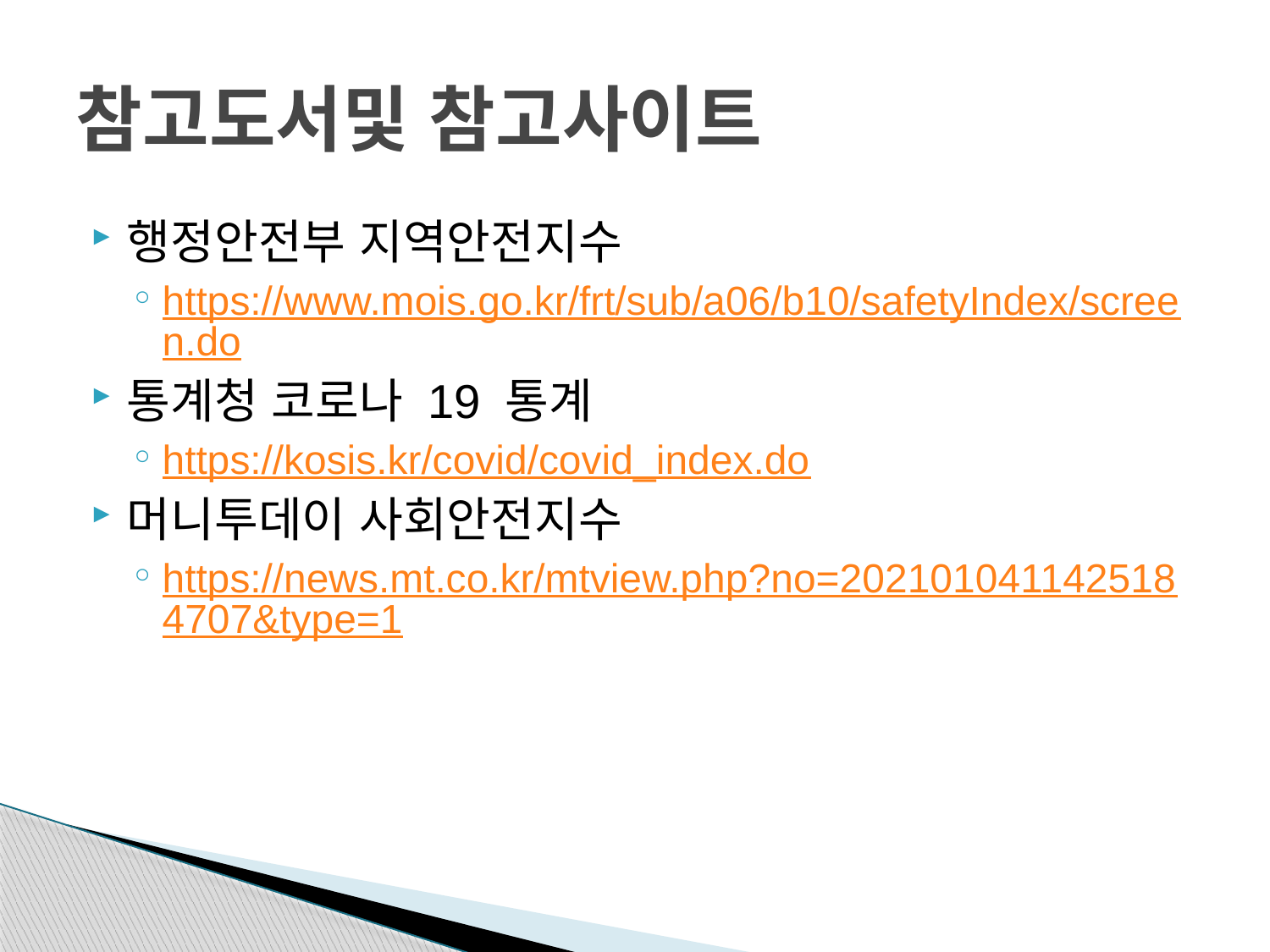

# 참고도서및 참고사이트
행정안전부 지역안전지수
https://www.mois.go.kr/frt/sub/a06/b10/safetyIndex/screen.do
통계청 코로나 19 통계
https://kosis.kr/covid/covid_index.do
머니투데이 사회안전지수
https://news.mt.co.kr/mtview.php?no=2021010411425184707&type=1